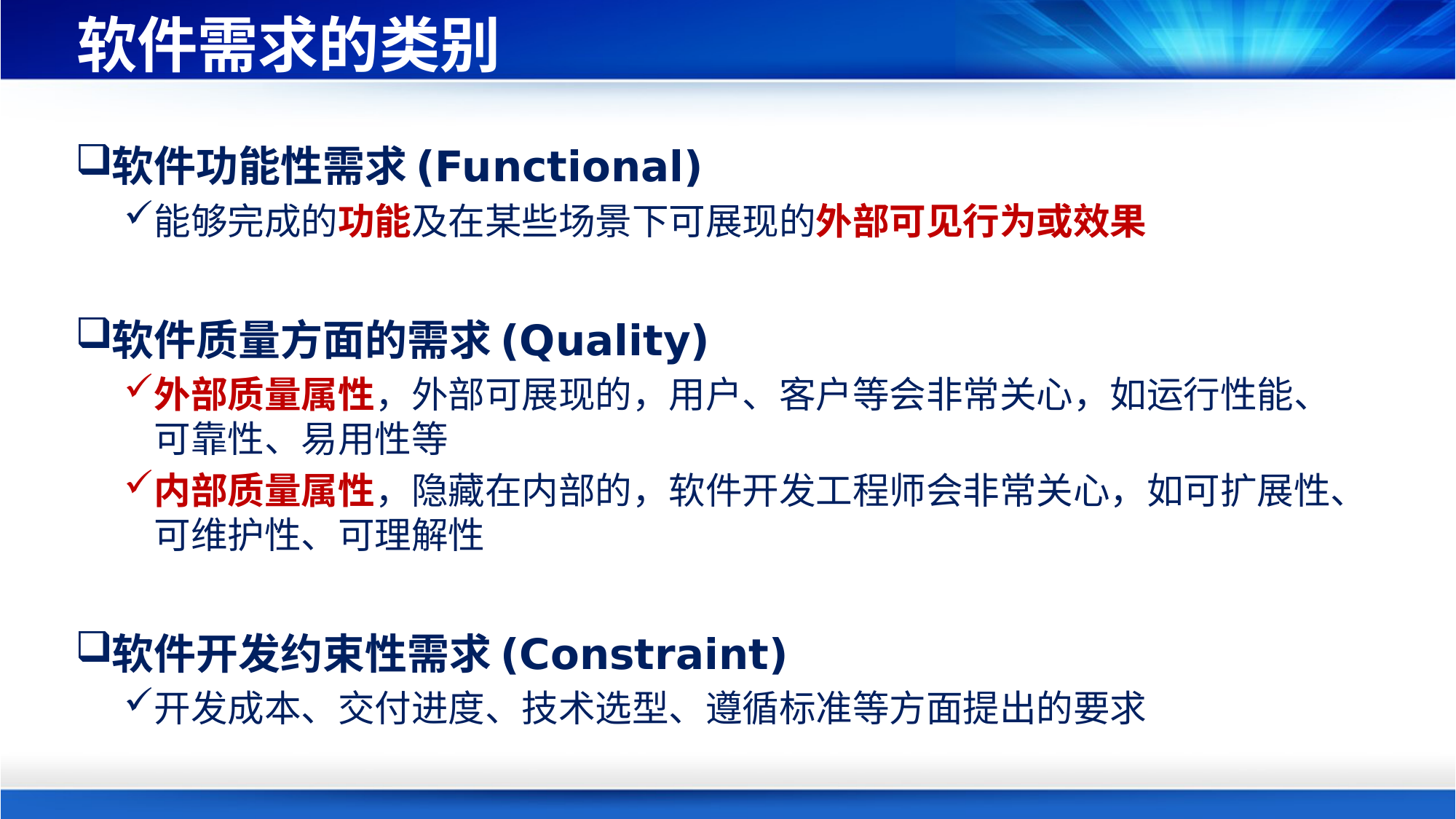

# 软件需求的类别
软件功能性需求(Functional)
能够完成的功能及在某些场景下可展现的外部可见行为或效果

软件质量方面的需求(Quality)
外部质量属性，外部可展现的，用户、客户等会非常关心，如运行性能、可靠性、易用性等
内部质量属性，隐藏在内部的，软件开发工程师会非常关心，如可扩展性、可维护性、可理解性

软件开发约束性需求(Constraint)
开发成本、交付进度、技术选型、遵循标准等方面提出的要求